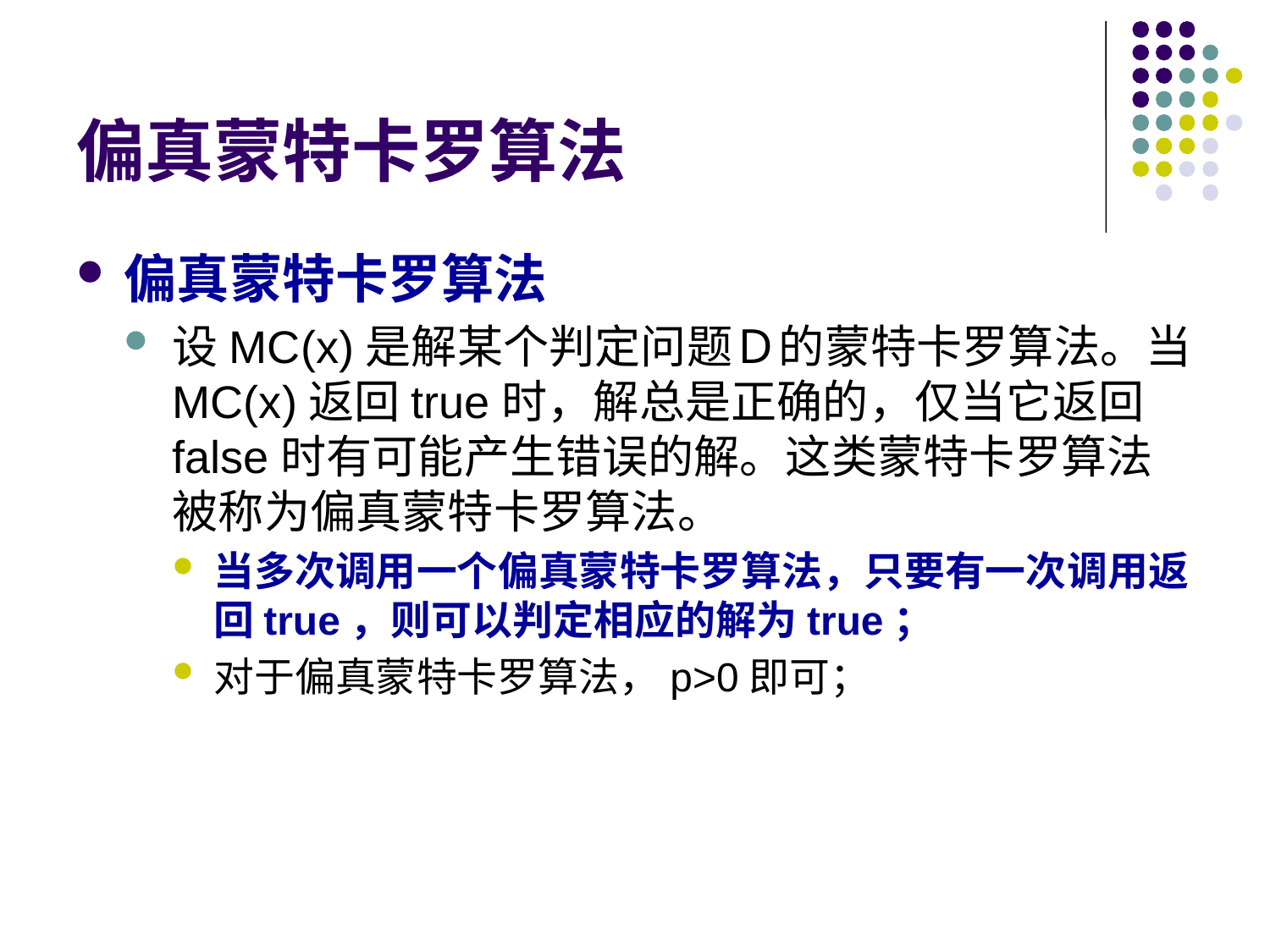

# 偏真蒙特卡罗算法
偏真蒙特卡罗算法
设MC(x)是解某个判定问题Ｄ的蒙特卡罗算法。当MC(x)返回true时，解总是正确的，仅当它返回false时有可能产生错误的解。这类蒙特卡罗算法被称为偏真蒙特卡罗算法。
当多次调用一个偏真蒙特卡罗算法，只要有一次调用返回true，则可以判定相应的解为true；
对于偏真蒙特卡罗算法，p>0即可；